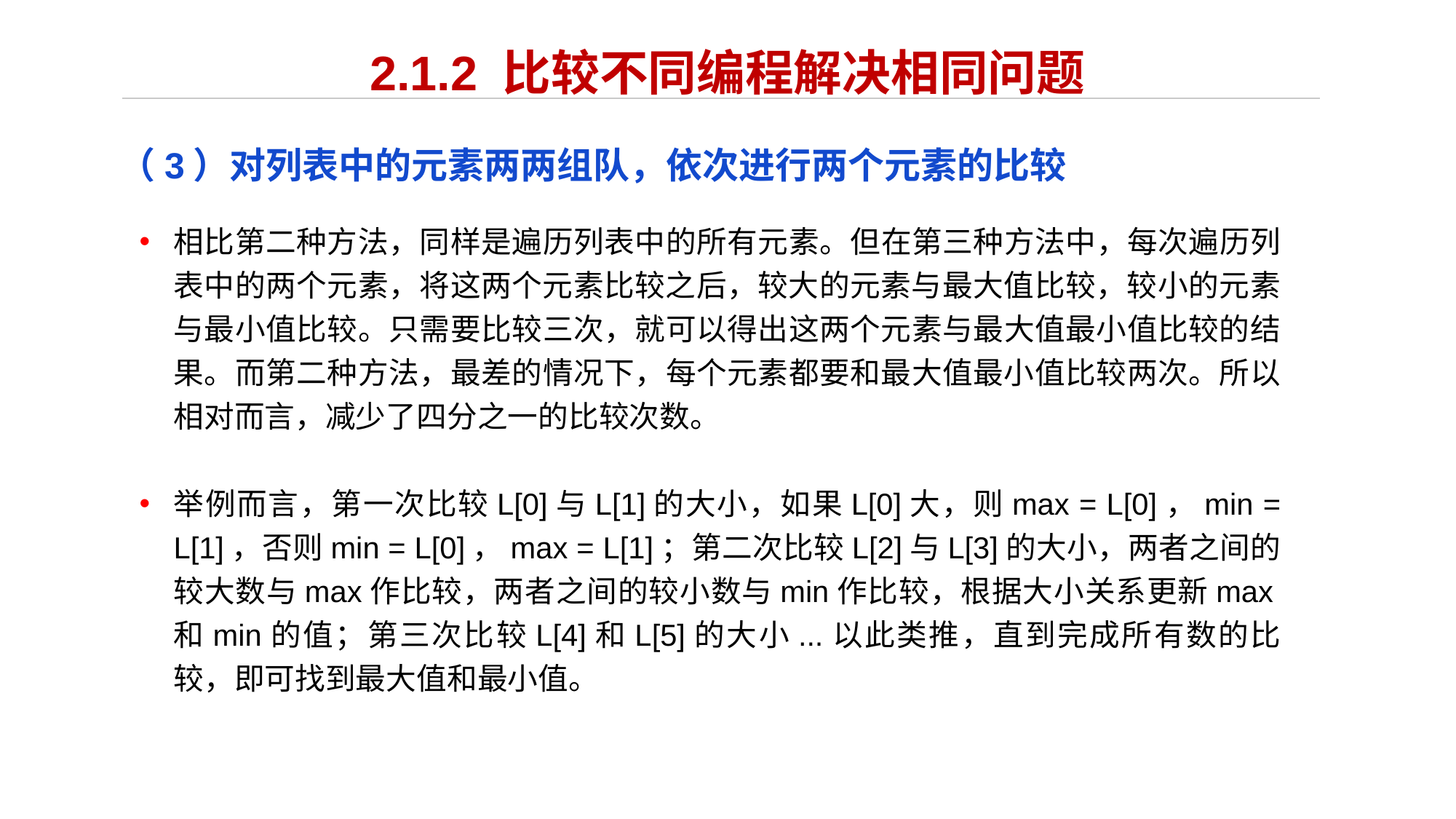

# 2.1.2 比较不同编程解决相同问题
（3）对列表中的元素两两组队，依次进行两个元素的比较
相比第二种方法，同样是遍历列表中的所有元素。但在第三种方法中，每次遍历列表中的两个元素，将这两个元素比较之后，较大的元素与最大值比较，较小的元素与最小值比较。只需要比较三次，就可以得出这两个元素与最大值最小值比较的结果。而第二种方法，最差的情况下，每个元素都要和最大值最小值比较两次。所以相对而言，减少了四分之一的比较次数。

举例而言，第一次比较L[0]与L[1]的大小，如果L[0]大，则max = L[0]，min = L[1]，否则min = L[0]，max = L[1]；第二次比较L[2]与L[3]的大小，两者之间的较大数与max作比较，两者之间的较小数与min作比较，根据大小关系更新max和min的值；第三次比较L[4]和L[5]的大小...以此类推，直到完成所有数的比较，即可找到最大值和最小值。